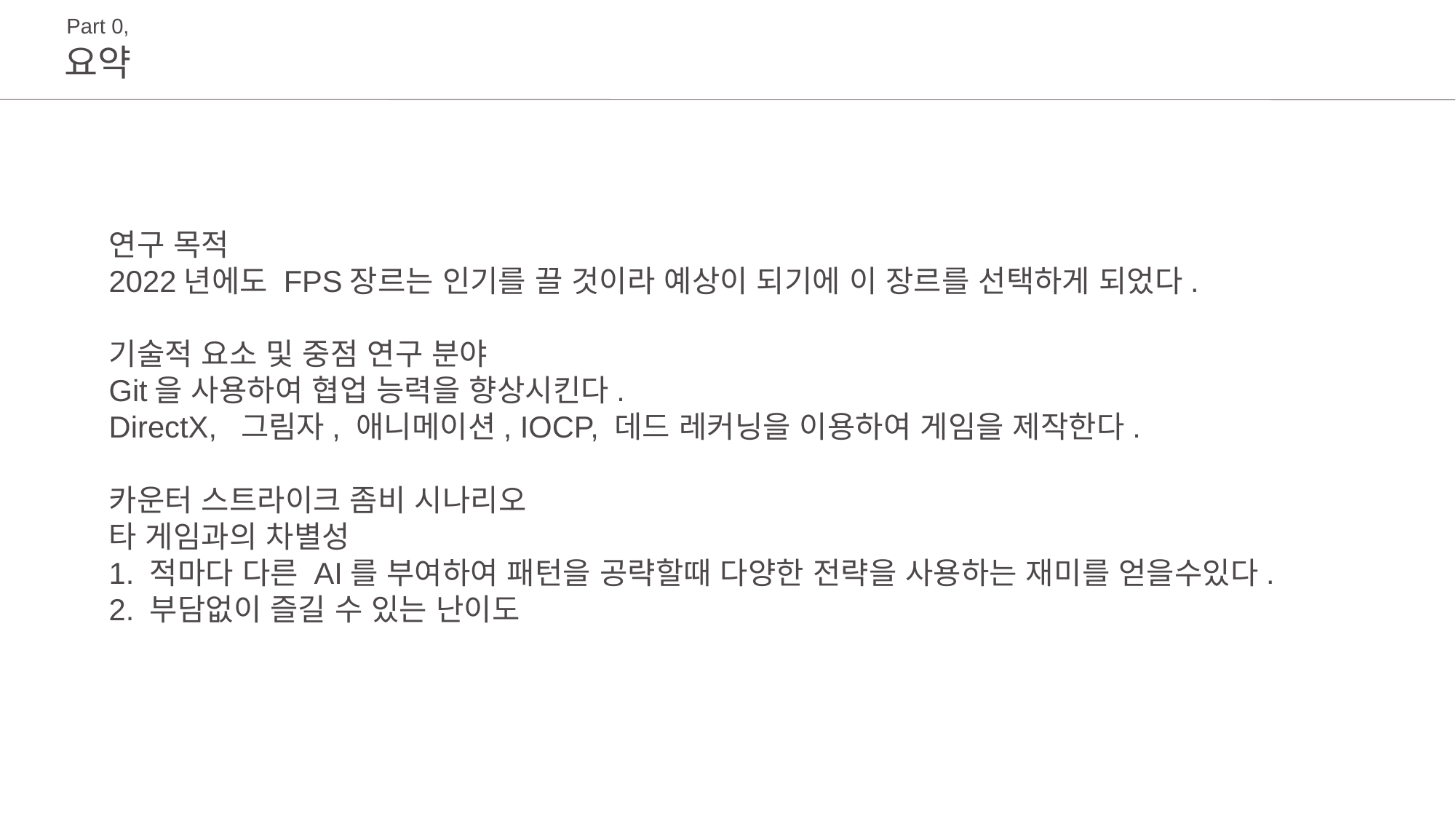

Part 0,
요약
연구 목적
2022년에도 FPS장르는 인기를 끌 것이라 예상이 되기에 이 장르를 선택하게 되었다.

기술적 요소 및 중점 연구 분야
Git을 사용하여 협업 능력을 향상시킨다.
DirectX,  그림자, 애니메이션, IOCP, 데드 레커닝을 이용하여 게임을 제작한다.

카운터 스트라이크 좀비 시나리오
타 게임과의 차별성
1. 적마다 다른 AI를 부여하여 패턴을 공략할때 다양한 전략을 사용하는 재미를 얻을수있다.
2. 부담없이 즐길 수 있는 난이도